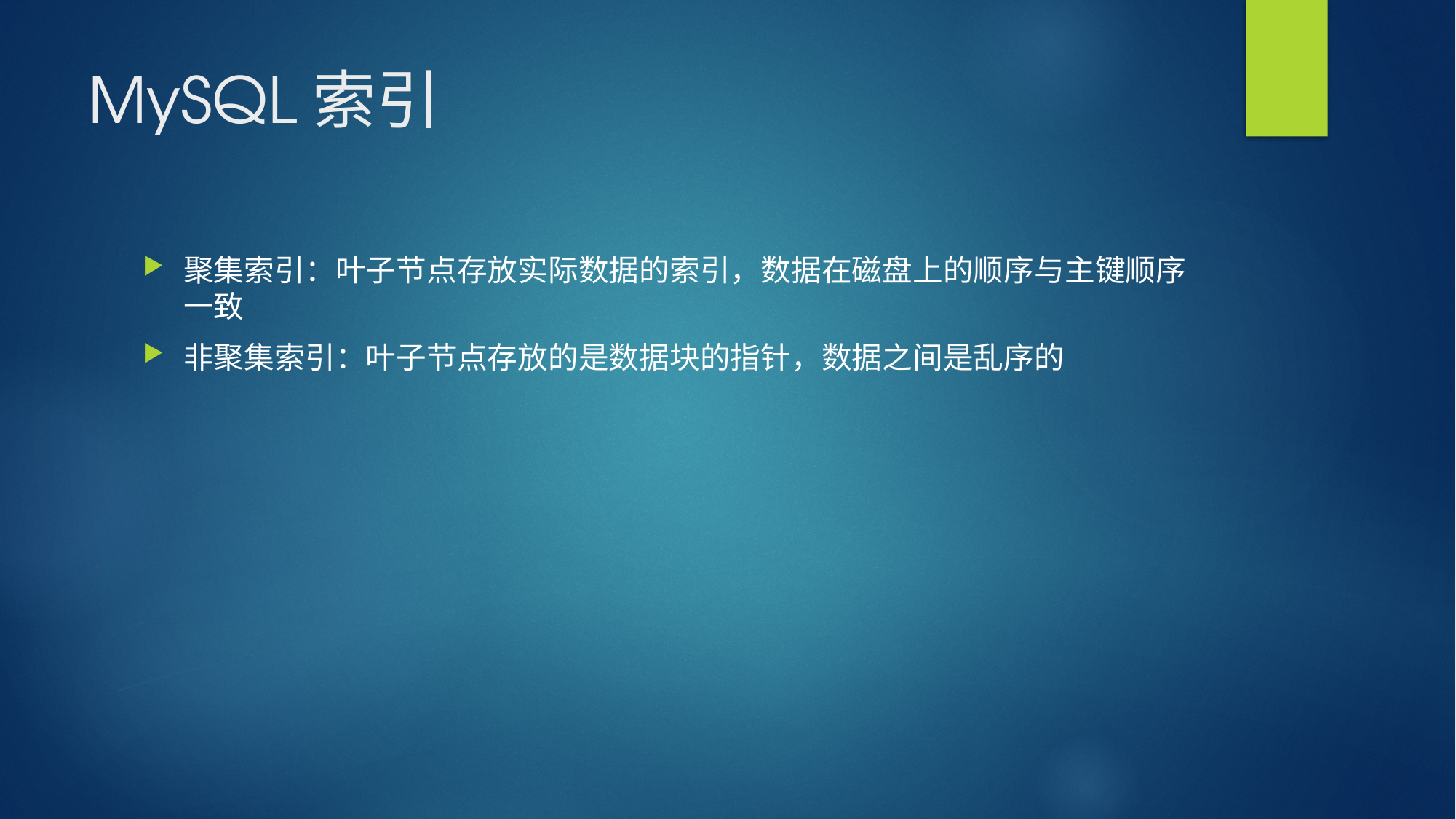

# MySQL索引
聚集索引：叶子节点存放实际数据的索引，数据在磁盘上的顺序与主键顺序一致
非聚集索引：叶子节点存放的是数据块的指针，数据之间是乱序的